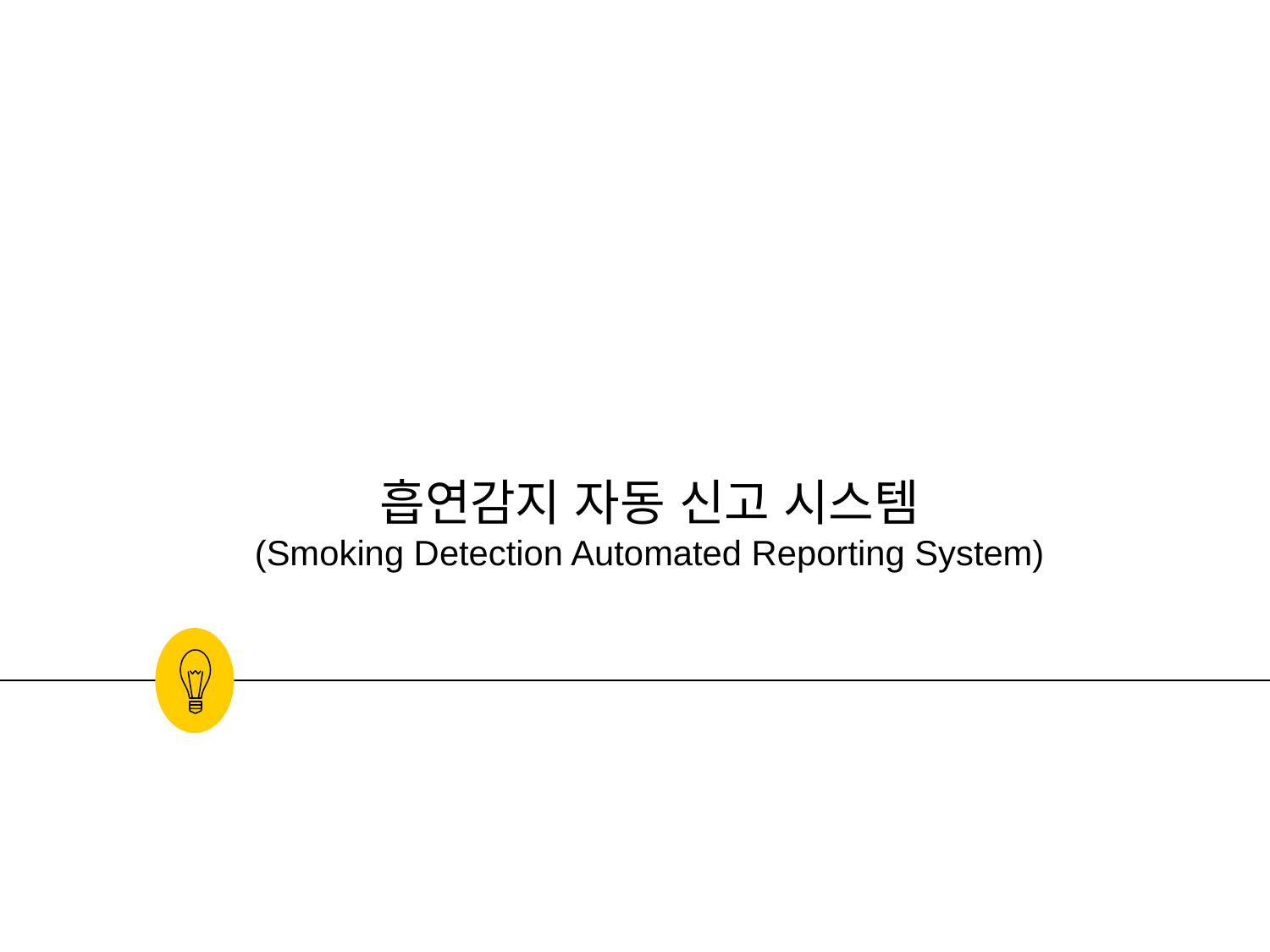

# 흡연감지 자동 신고 시스템 (Smoking Detection Automated Reporting System)